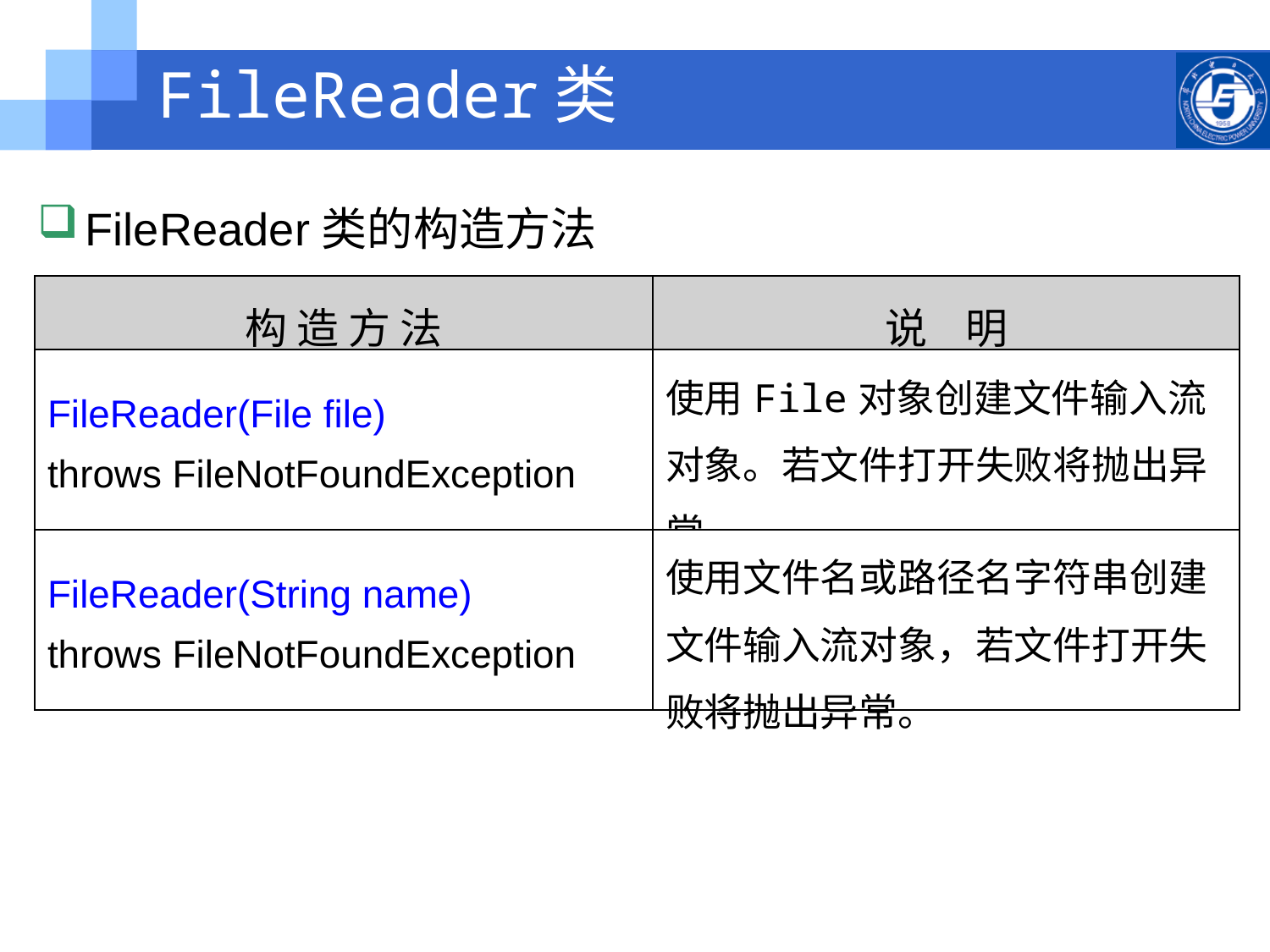

FileReader类
FileReader类的构造方法
| 构 造 方 法 | 说 明 |
| --- | --- |
| FileReader(File file) throws FileNotFoundException | 使用File对象创建文件输入流对象。若文件打开失败将抛出异常。 |
| FileReader(String name) throws FileNotFoundException | 使用文件名或路径名字符串创建文件输入流对象，若文件打开失败将抛出异常。 |